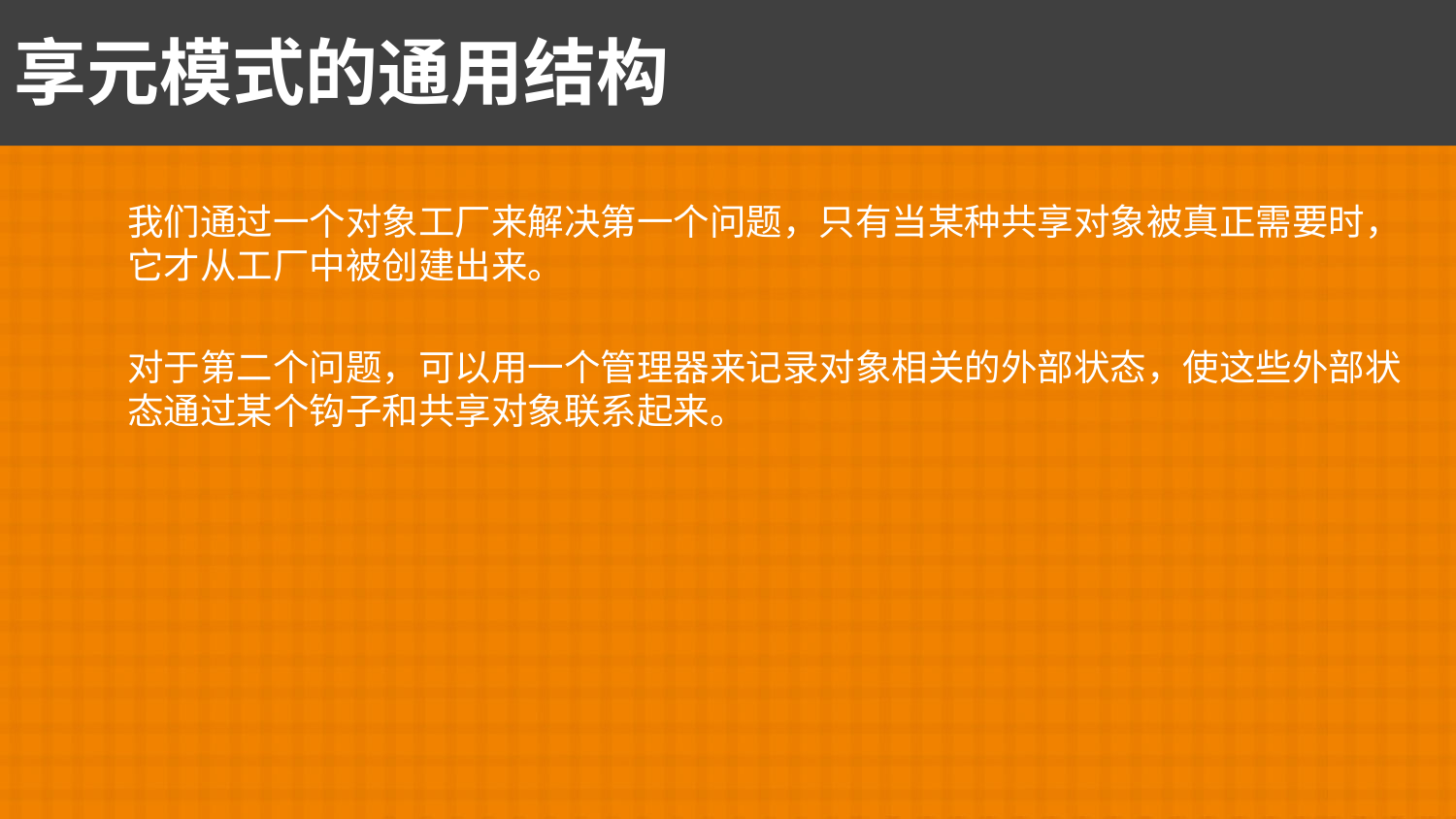

# 享元模式的通用结构
我们通过一个对象工厂来解决第一个问题，只有当某种共享对象被真正需要时，它才从工厂中被创建出来。

对于第二个问题，可以用一个管理器来记录对象相关的外部状态，使这些外部状态通过某个钩子和共享对象联系起来。